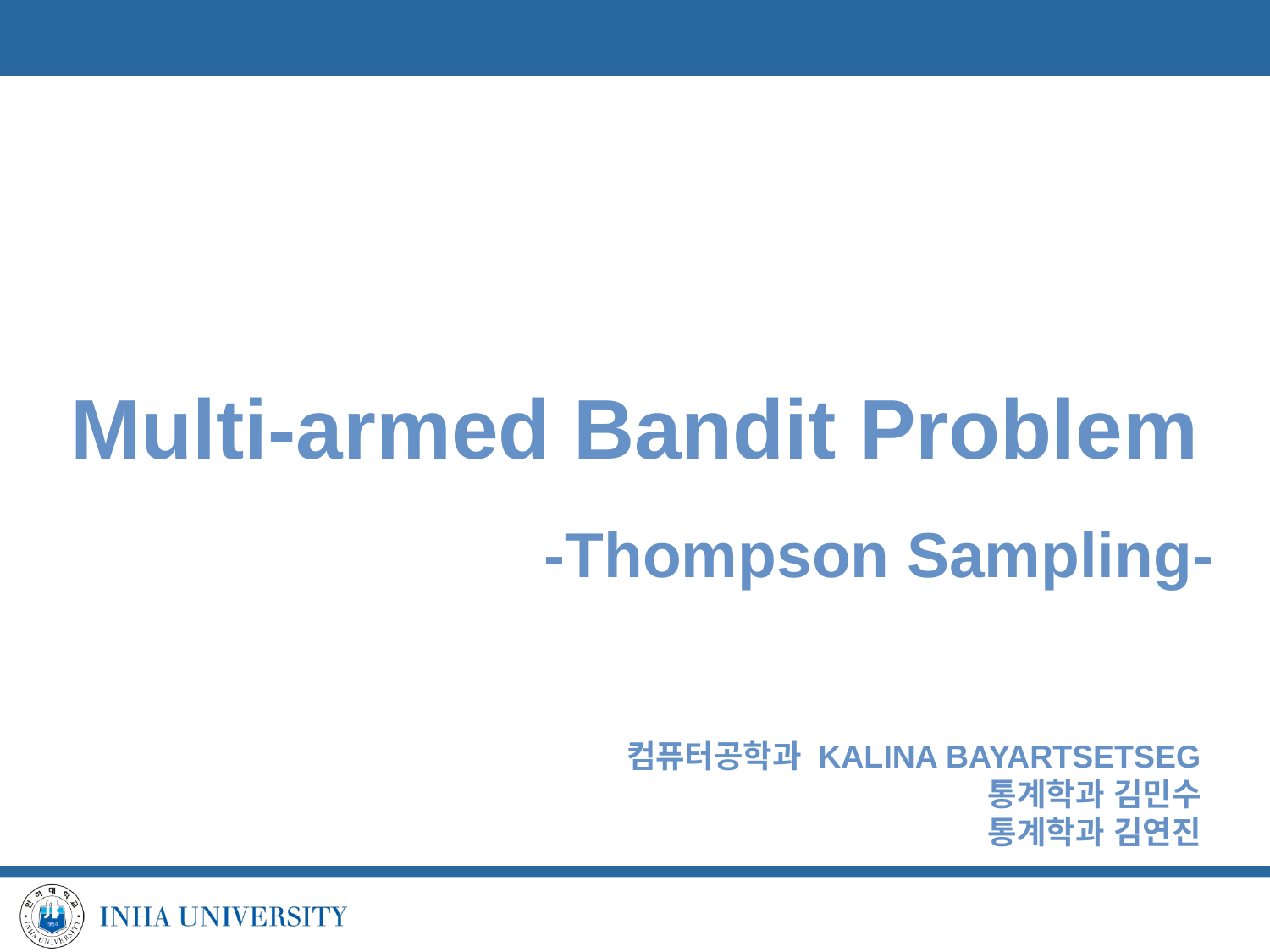

Multi-armed Bandit Problem
-Thompson Sampling-
컴퓨터공학과 KALINA BAYARTSETSEG
통계학과 김민수
       통계학과 김연진